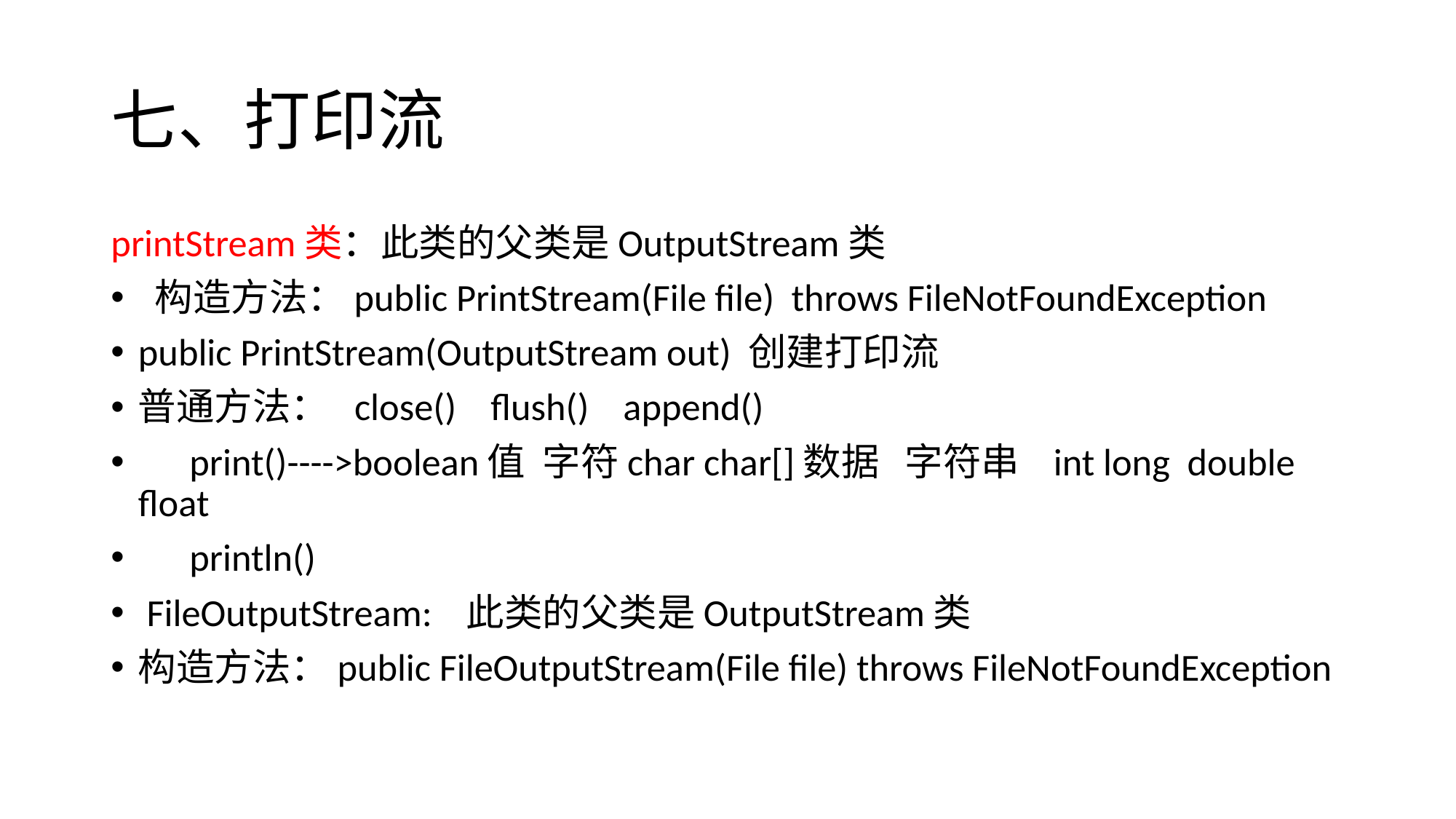

# 七、打印流
printStream类：此类的父类是OutputStream类
 构造方法：public PrintStream(File file)  throws FileNotFoundException
public PrintStream(OutputStream out) 创建打印流
普通方法：  close()    flush()    append()
      print()---->boolean值  字符char char[]数据   字符串   int long  double float
      println()
 FileOutputStream:   此类的父类是OutputStream类
构造方法：public FileOutputStream(File file) throws FileNotFoundException